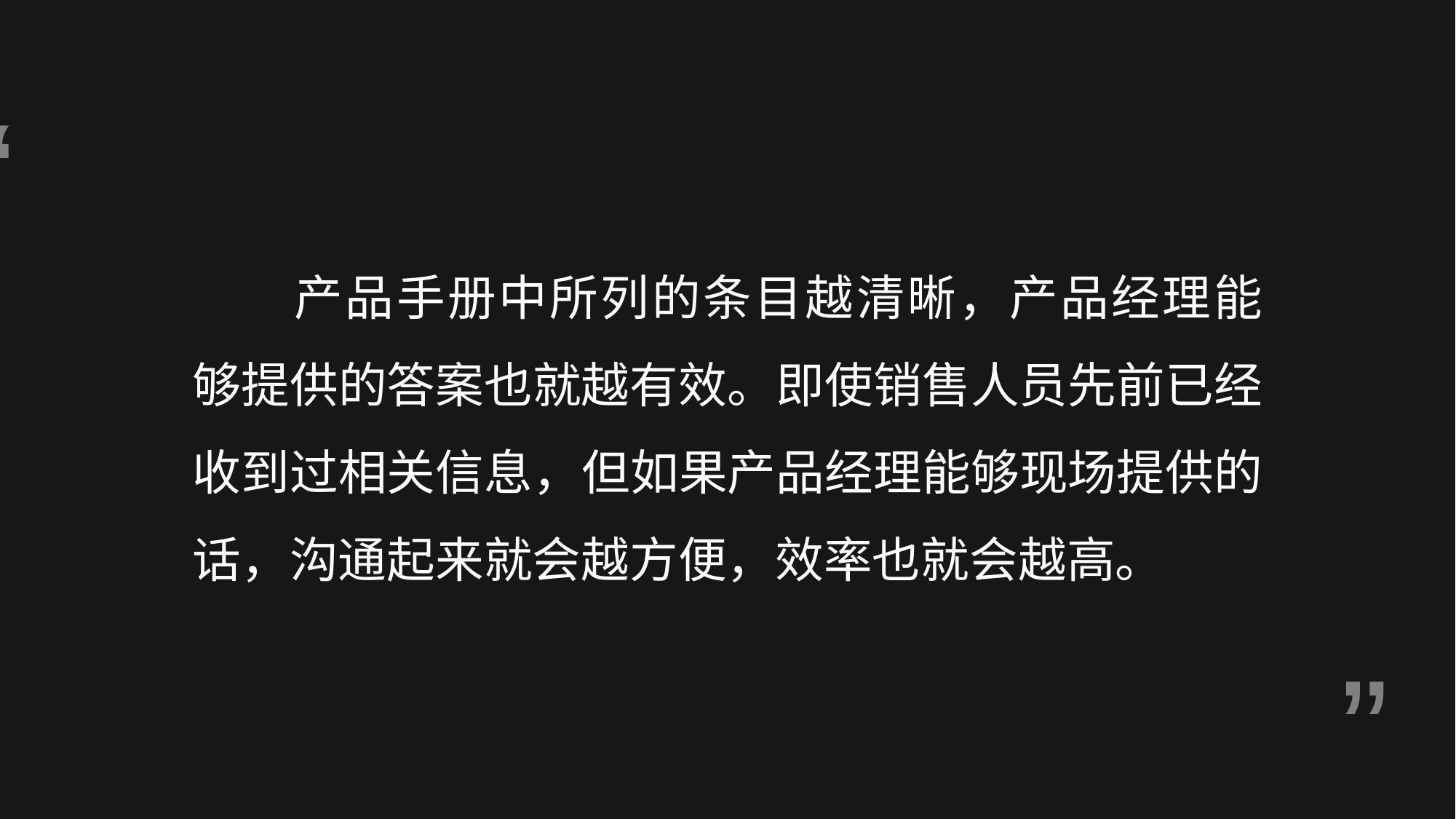

“
产品手册中所列的条目越清晰，产品经理能够提供的答案也就越有效。即使销售人员先前已经收到过相关信息，但如果产品经理能够现场提供的话，沟通起来就会越方便，效率也就会越高。
”